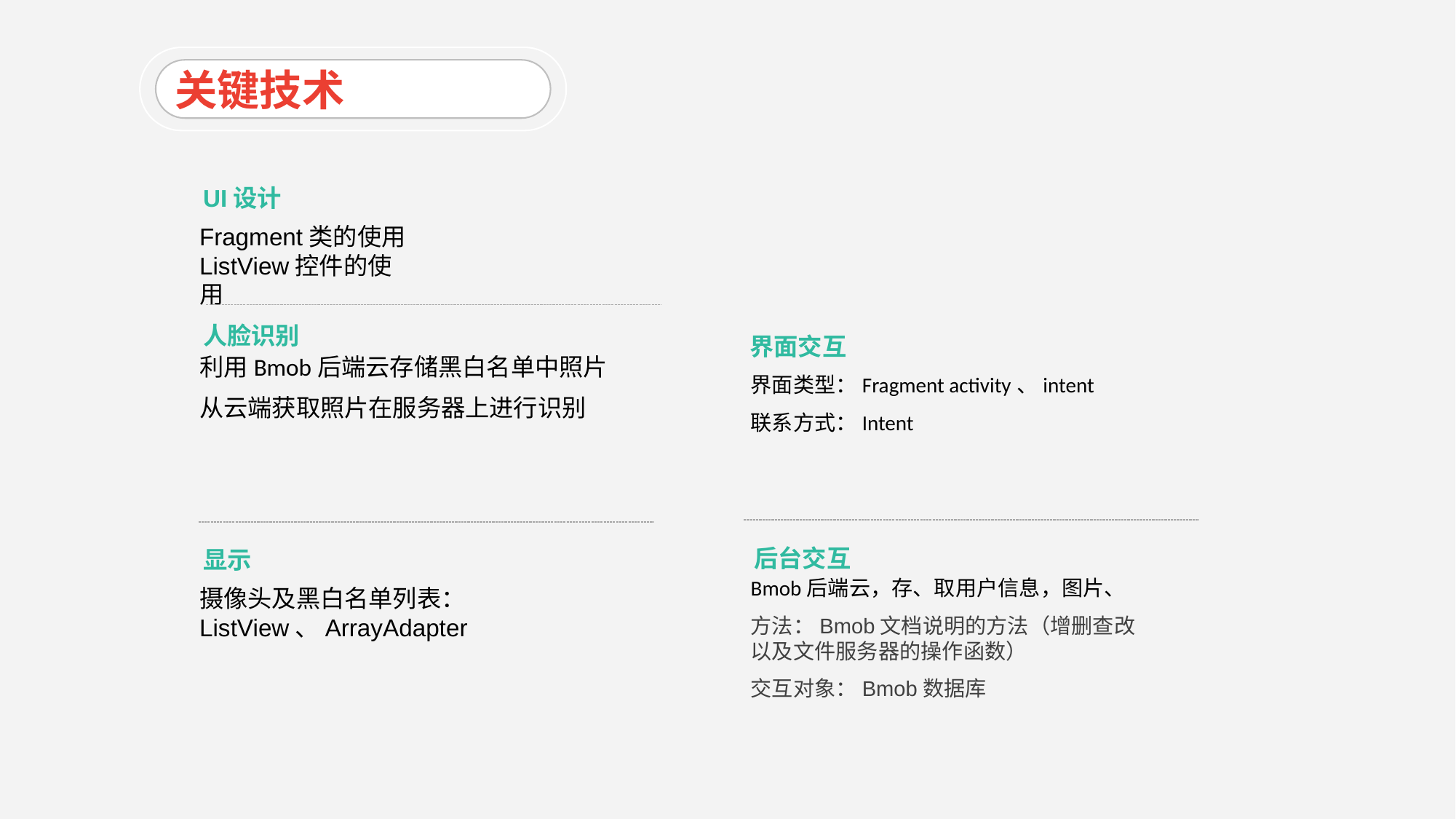

#

关键技术
UI设计
Fragment类的使用
ListView控件的使用
人脸识别
利用Bmob后端云存储黑白名单中照片
从云端获取照片在服务器上进行识别
界面交互
界面类型：Fragment activity、intent
联系方式：Intent
后台交互
Bmob后端云，存、取用户信息，图片、
方法：Bmob文档说明的方法（增删查改以及文件服务器的操作函数）
交互对象：Bmob数据库
显示
摄像头及黑白名单列表：ListView、ArrayAdapter